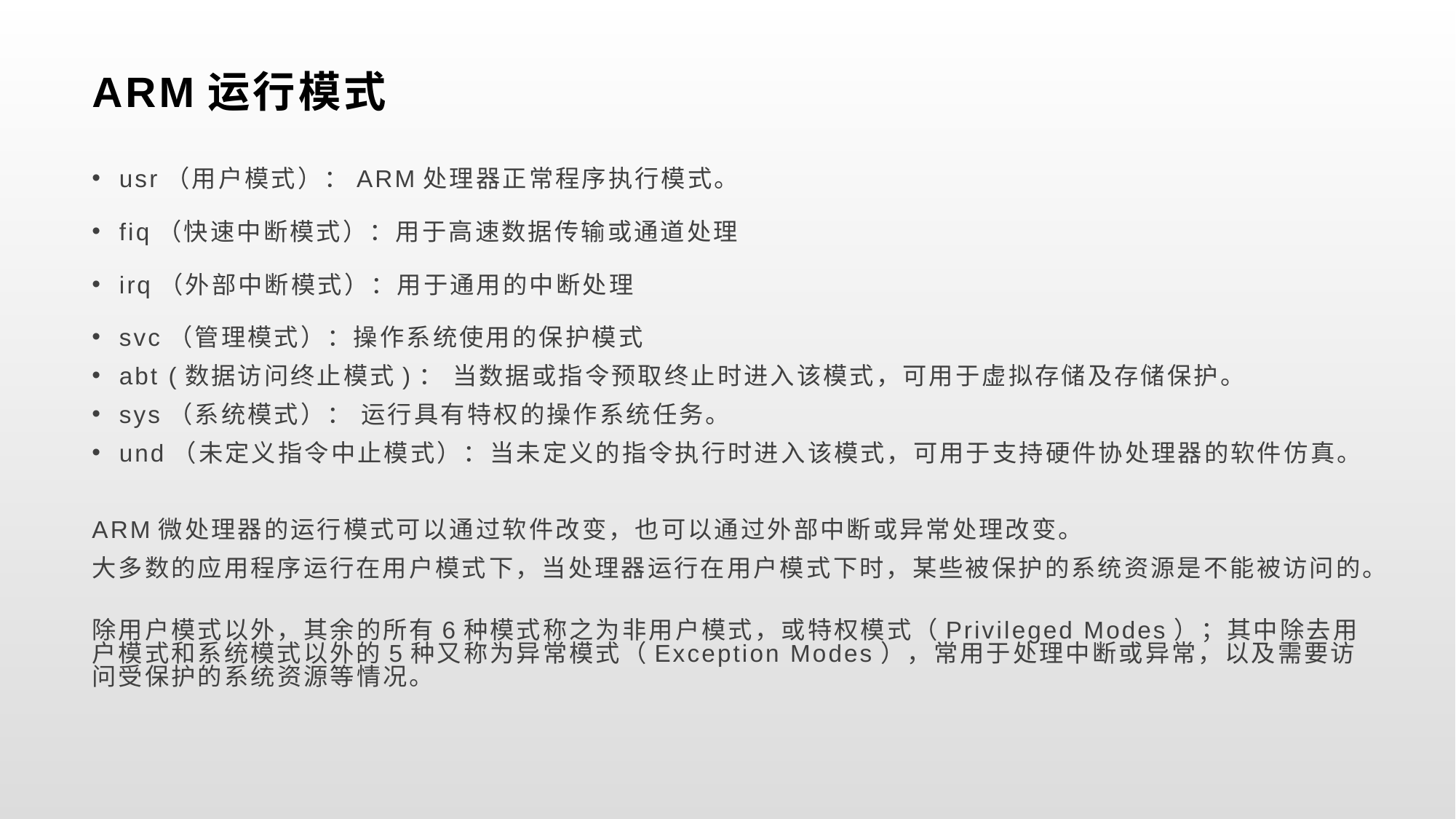

# ARM运行模式
usr（用户模式）：ARM处理器正常程序执行模式。
fiq（快速中断模式）：用于高速数据传输或通道处理
irq（外部中断模式）：用于通用的中断处理
svc（管理模式）：操作系统使用的保护模式
abt (数据访问终止模式)： 当数据或指令预取终止时进入该模式，可用于虚拟存储及存储保护。
sys（系统模式）： 运行具有特权的操作系统任务。
und（未定义指令中止模式）：当未定义的指令执行时进入该模式，可用于支持硬件协处理器的软件仿真。

ARM微处理器的运行模式可以通过软件改变，也可以通过外部中断或异常处理改变。
大多数的应用程序运行在用户模式下，当处理器运行在用户模式下时，某些被保护的系统资源是不能被访问的。
除用户模式以外，其余的所有6种模式称之为非用户模式，或特权模式（Privileged Modes）；其中除去用户模式和系统模式以外的5种又称为异常模式（Exception Modes），常用于处理中断或异常，以及需要访问受保护的系统资源等情况。